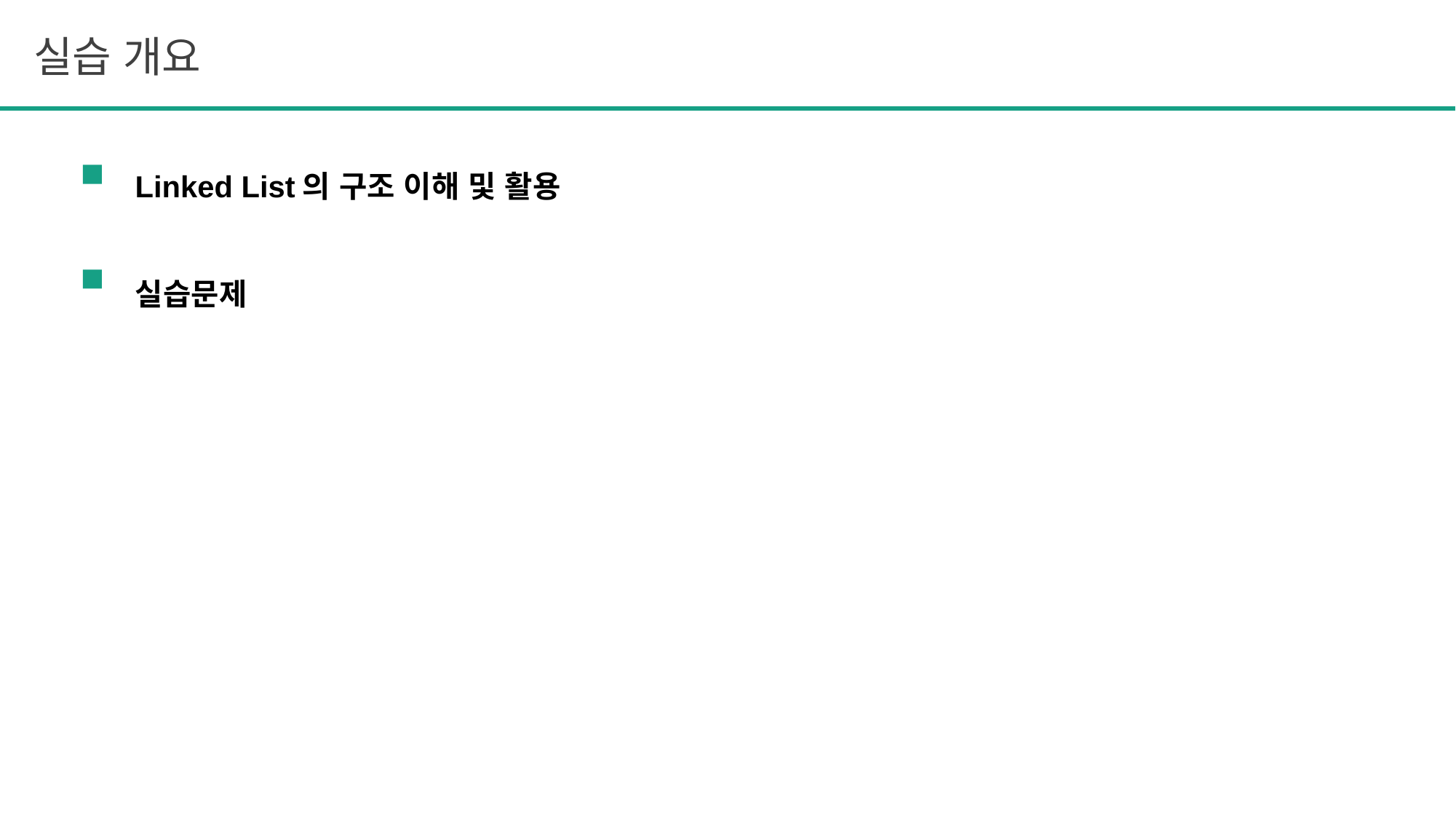

실습 개요
Linked List의 구조 이해 및 활용

실습문제